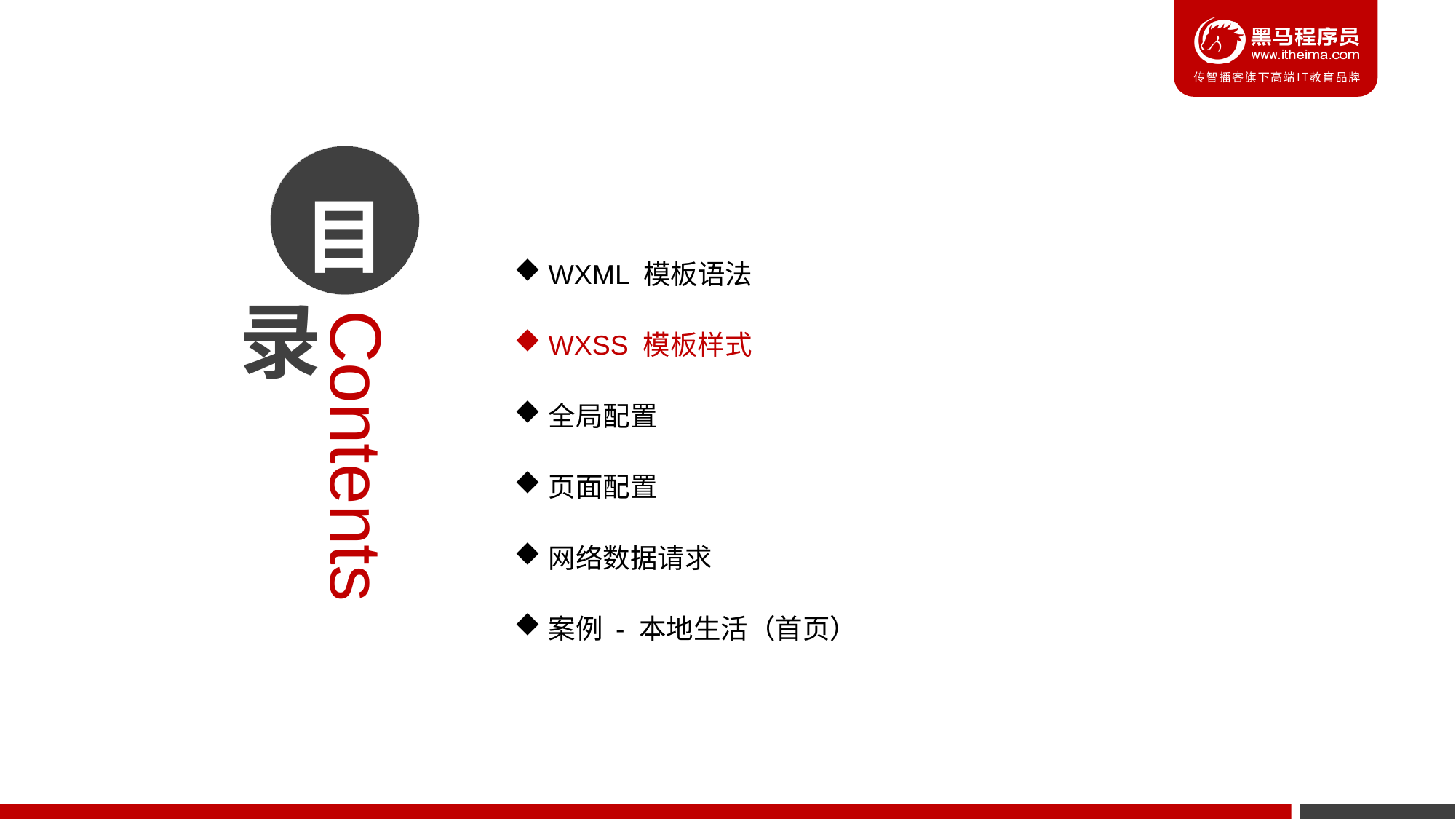

WXML 模板语法
WXSS 模板样式
全局配置
页面配置
网络数据请求
案例 - 本地生活（首页）